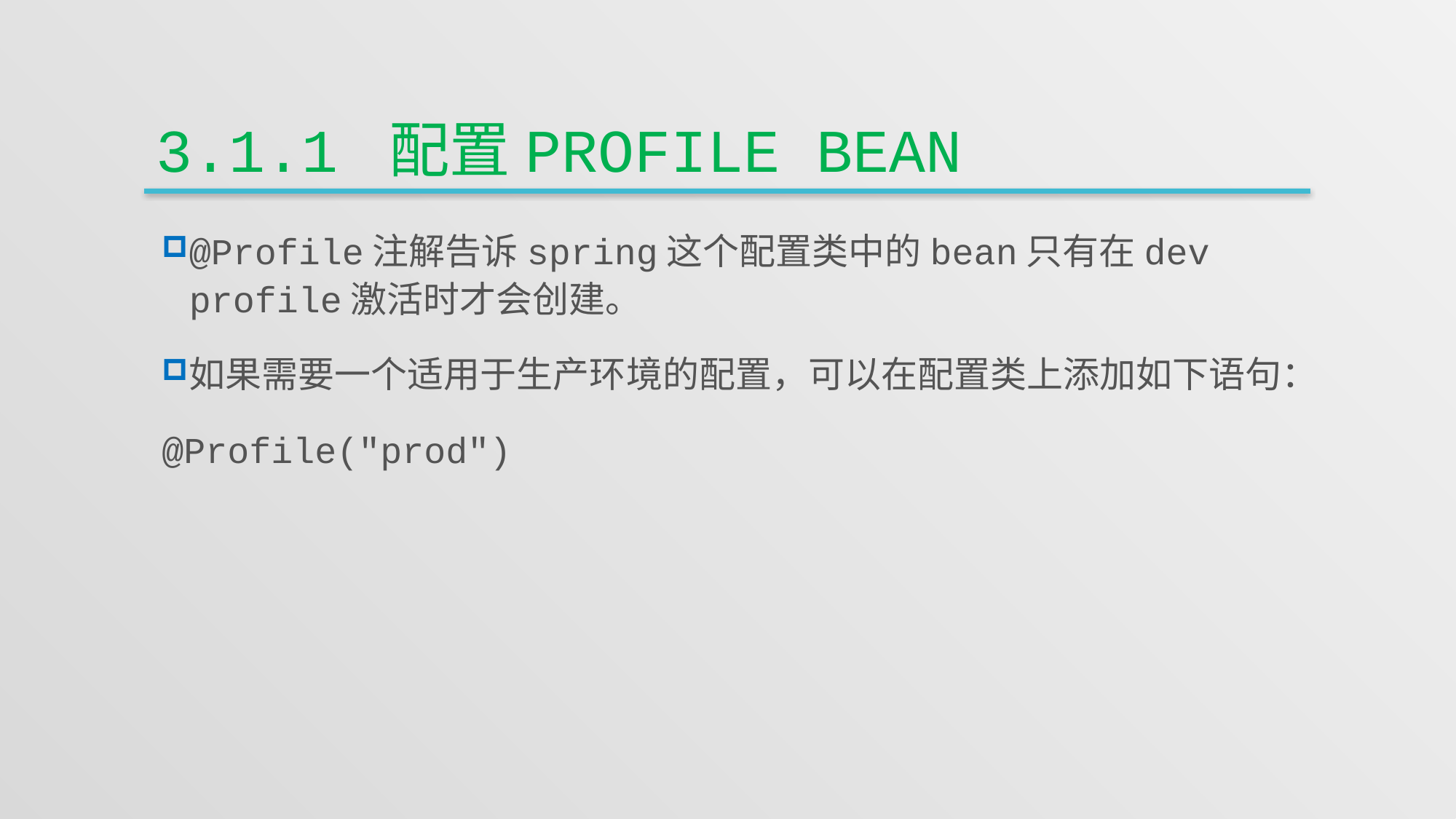

# 3.1.1 配置profile bean
@Profile注解告诉spring这个配置类中的bean只有在dev profile激活时才会创建。
如果需要一个适用于生产环境的配置，可以在配置类上添加如下语句：
@Profile("prod")